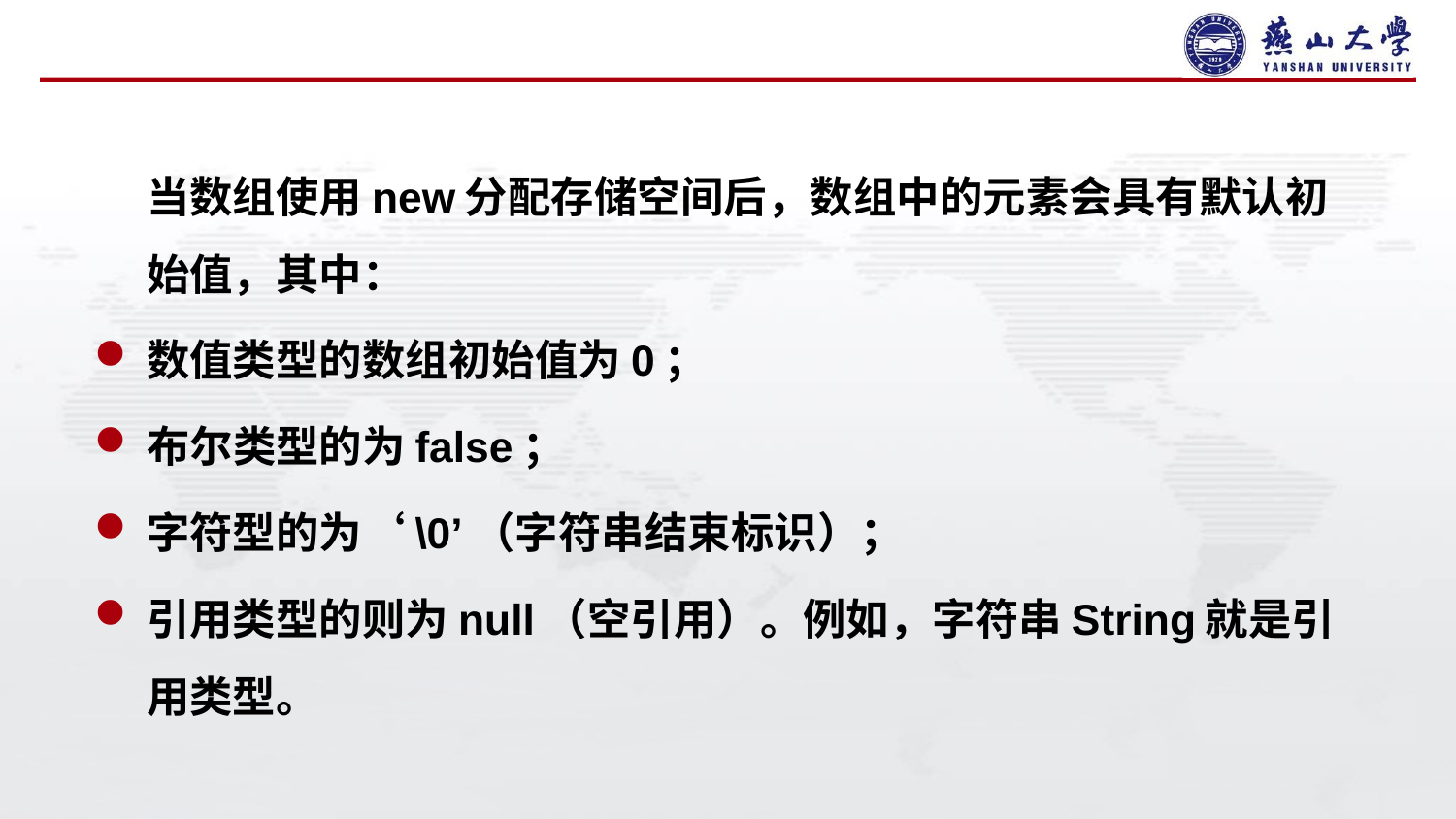

#
	当数组使用new分配存储空间后，数组中的元素会具有默认初始值，其中：
数值类型的数组初始值为0；
布尔类型的为false；
字符型的为‘\0’（字符串结束标识）；
引用类型的则为null（空引用）。例如，字符串String就是引用类型。